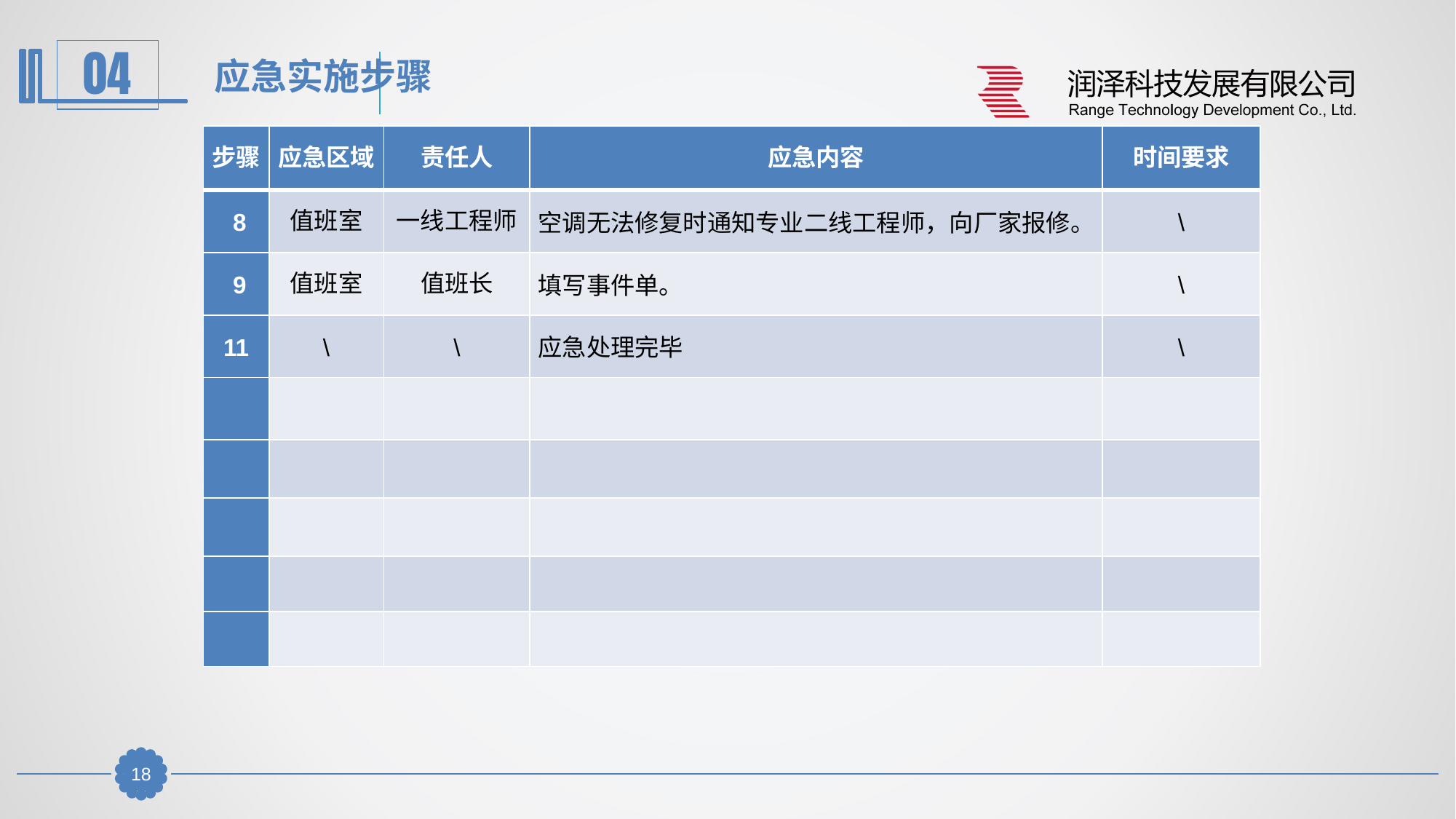

应急实施步骤
| 步骤 | 应急区域 | 责任人 | 应急内容 | 时间要求 |
| --- | --- | --- | --- | --- |
| 8 | 值班室 | 一线工程师 | 空调无法修复时通知专业二线工程师，向厂家报修。 | \ |
| 9 | 值班室 | 值班长 | 填写事件单。 | \ |
| 11 | \ | \ | 应急处理完毕 | \ |
|  |  |  |  |  |
|  |  |  |  |  |
|  |  |  |  |  |
|  |  |  |  |  |
|  |  |  |  |  |
18